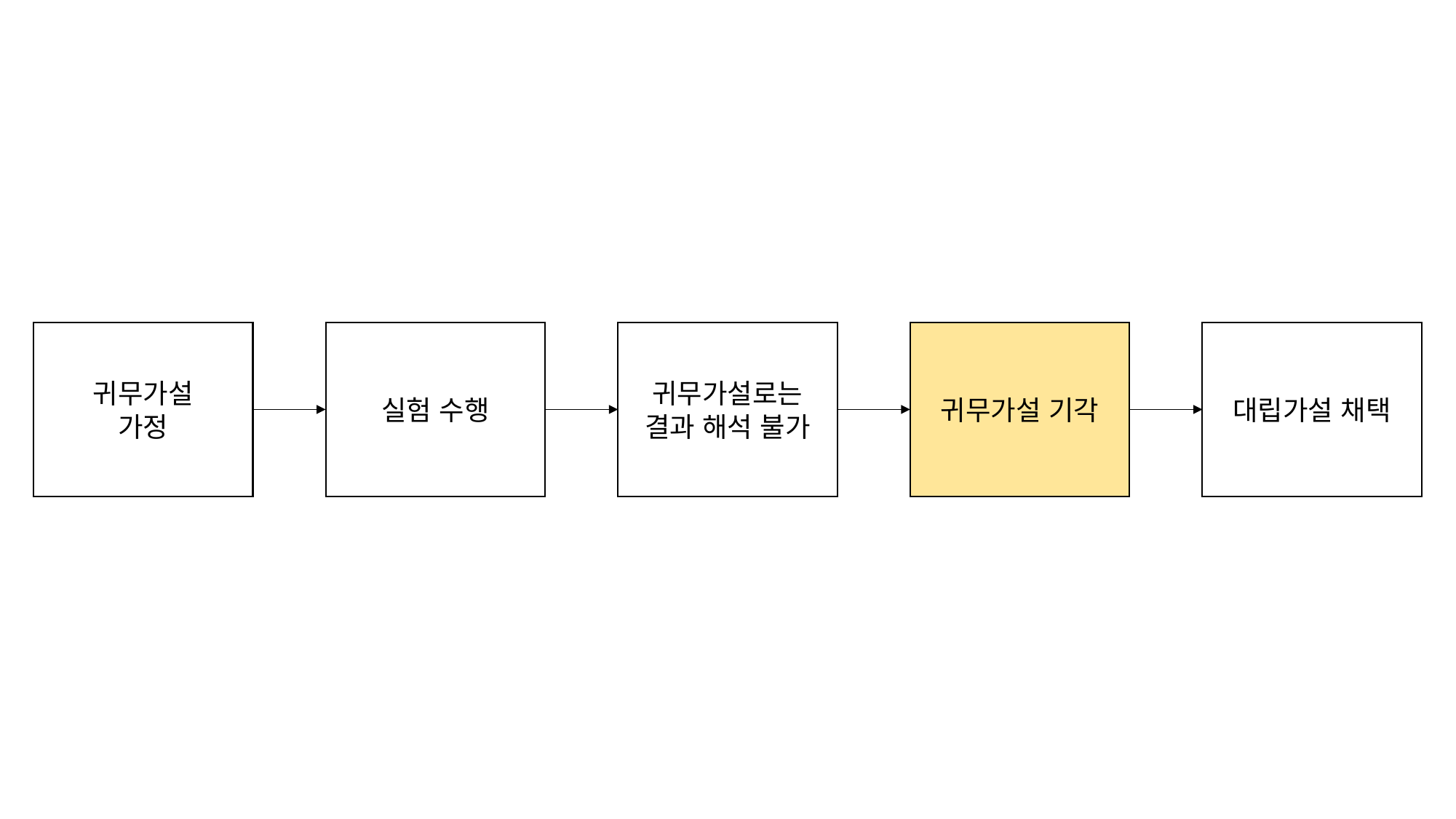

귀무가설
가정
실험 수행
귀무가설로는 결과 해석 불가
귀무가설 기각
대립가설 채택